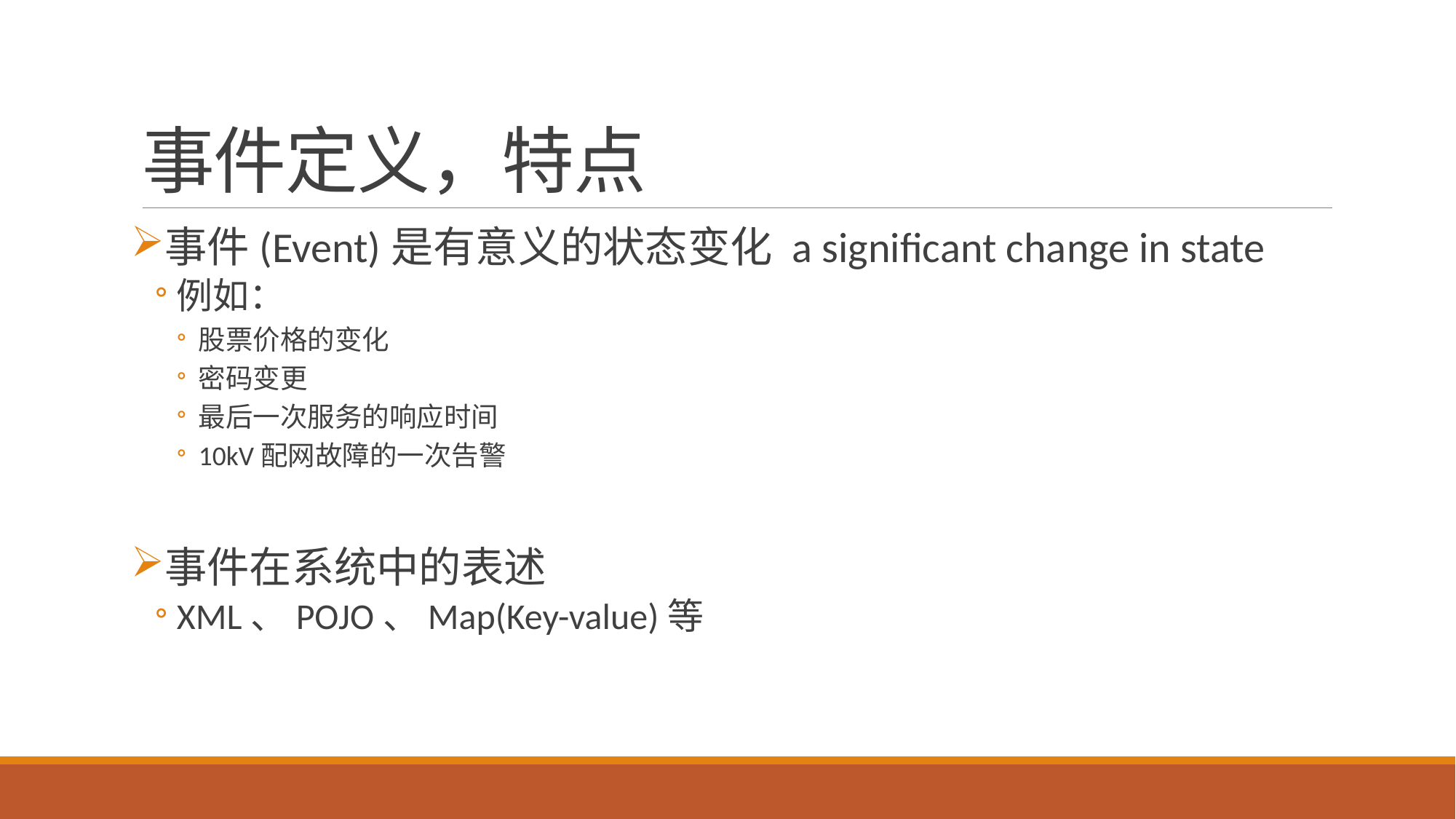

# 事件定义，特点
事件(Event)是有意义的状态变化 a significant change in state
例如：
股票价格的变化
密码变更
最后一次服务的响应时间
10kV配网故障的一次告警

事件在系统中的表述
XML、POJO、Map(Key-value)等